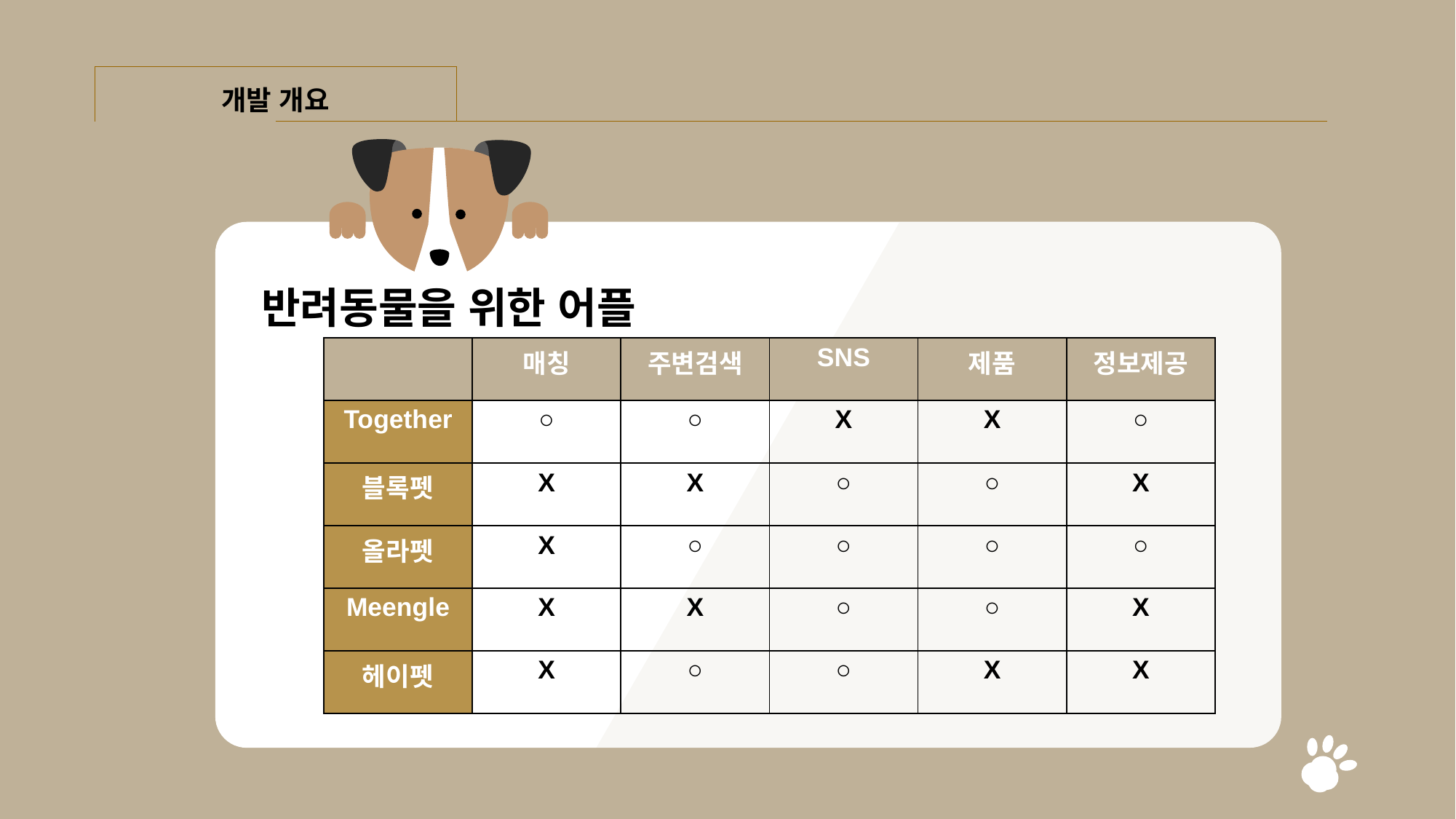

개발 개요

반려동물을 위한 어플
|  | 매칭 | 주변검색 | SNS | 제품 | 정보제공 |
| --- | --- | --- | --- | --- | --- |
| Together | ○ | ○ | X | X | ○ |
| 블록펫 | X | X | ○ | ○ | X |
| 올라펫 | X | ○ | ○ | ○ | ○ |
| Meengle | X | X | ○ | ○ | X |
| 헤이펫 | X | ○ | ○ | X | X |